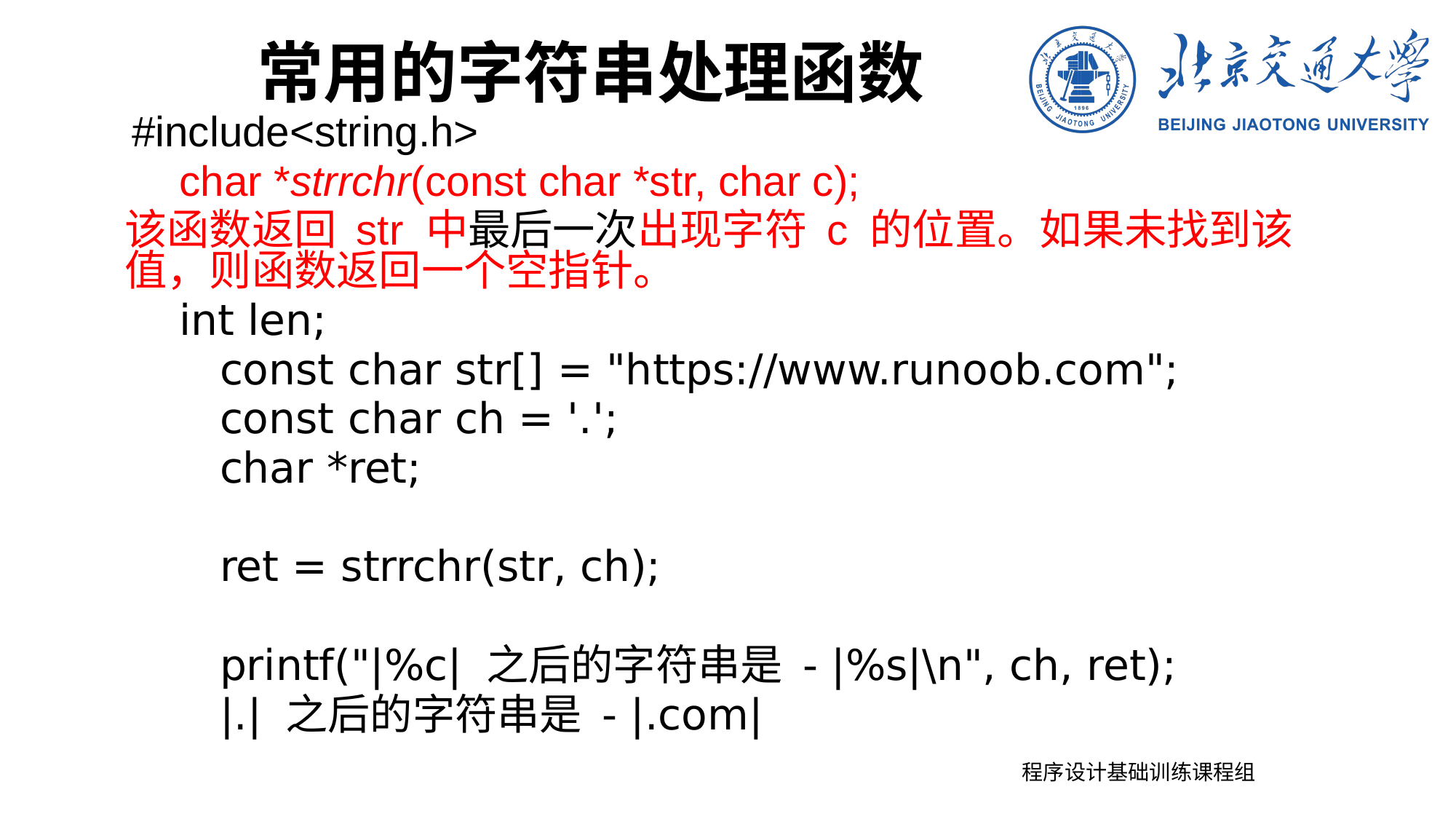

常用的字符串处理函数
#include<string.h>
char *strrchr(const char *str, char c);
该函数返回 str 中最后一次出现字符 c 的位置。如果未找到该值，则函数返回一个空指针。
int len;
   const char str[] = "https://www.runoob.com";
   const char ch = '.';
   char *ret;

   ret = strrchr(str, ch);

   printf("|%c| 之后的字符串是 - |%s|\n", ch, ret);
   |.| 之后的字符串是 - |.com|

程序设计基础训练课程组